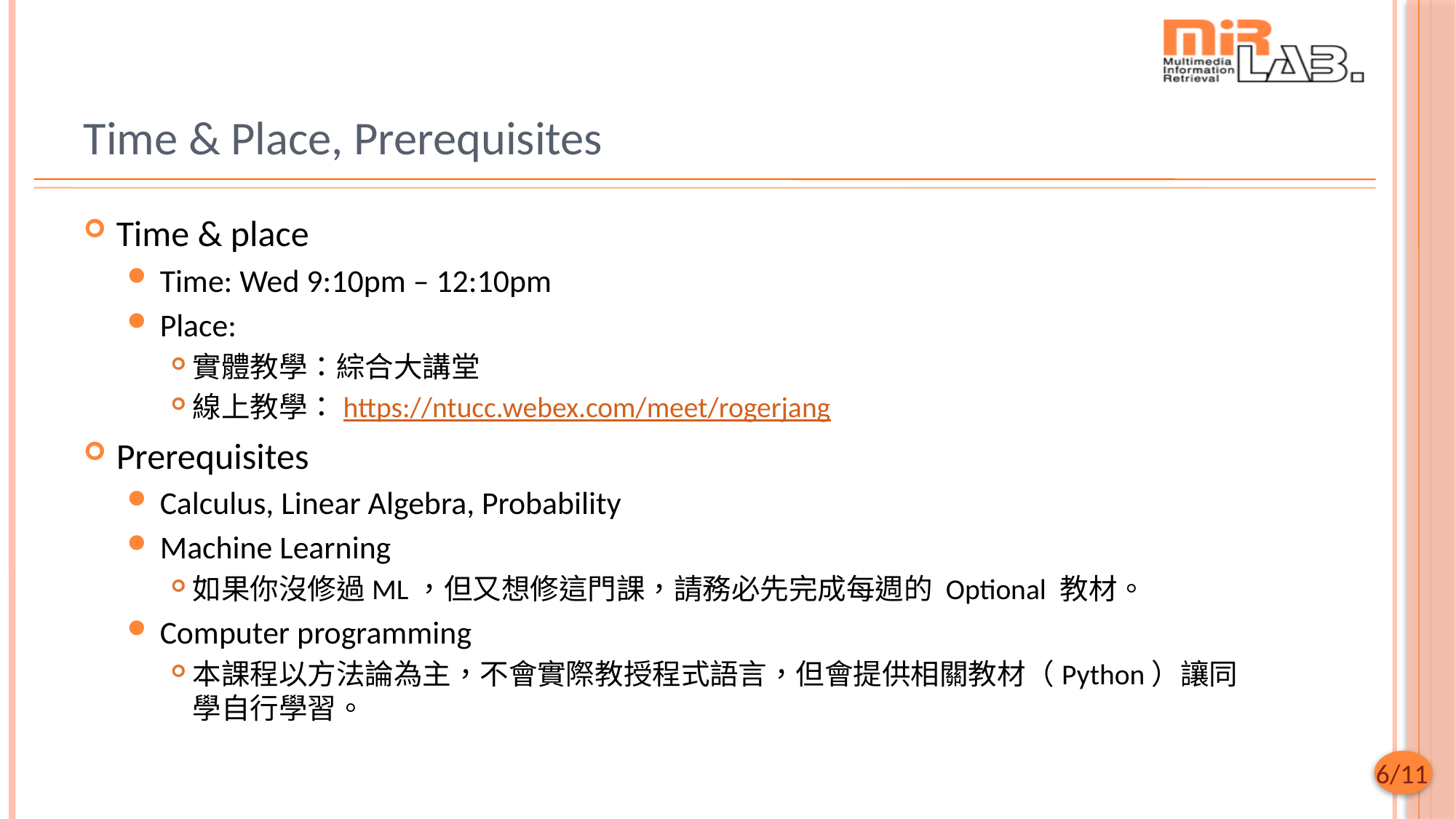

# Time & Place, Prerequisites
Time & place
Time: Wed 9:10pm – 12:10pm
Place:
實體教學：綜合大講堂
線上教學：https://ntucc.webex.com/meet/rogerjang
Prerequisites
Calculus, Linear Algebra, Probability
Machine Learning
如果你沒修過ML，但又想修這門課，請務必先完成每週的 Optional 教材。
Computer programming
本課程以方法論為主，不會實際教授程式語言，但會提供相關教材（Python）讓同學自行學習。